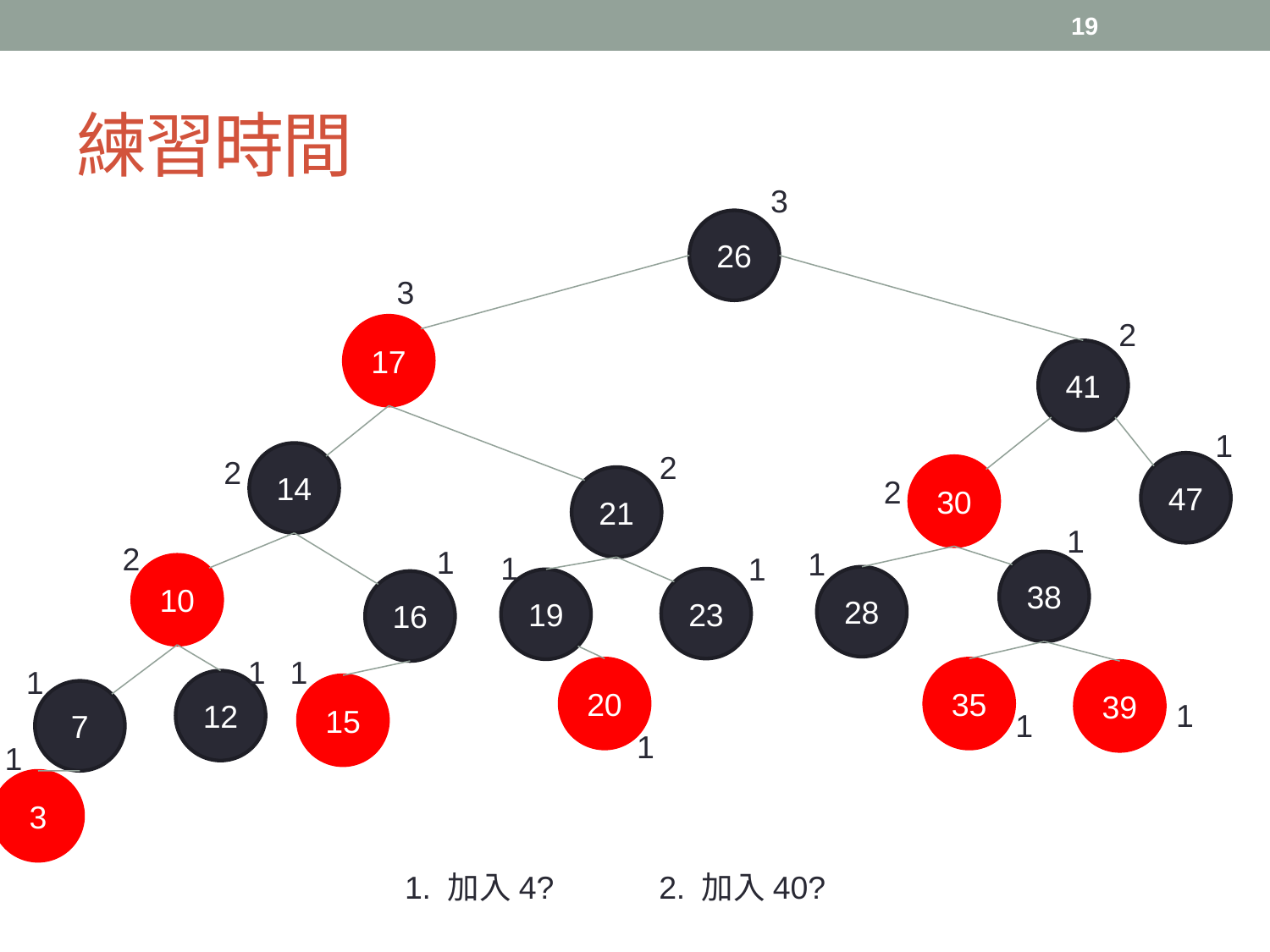

19
# 練習時間
3
26
3
2
17
41
1
2
14
2
47
30
2
21
1
2
1
1
1
1
38
10
28
23
19
16
1
1
1
20
35
39
12
15
7
1
1
1
1
3
1. 加入4?
2. 加入40?